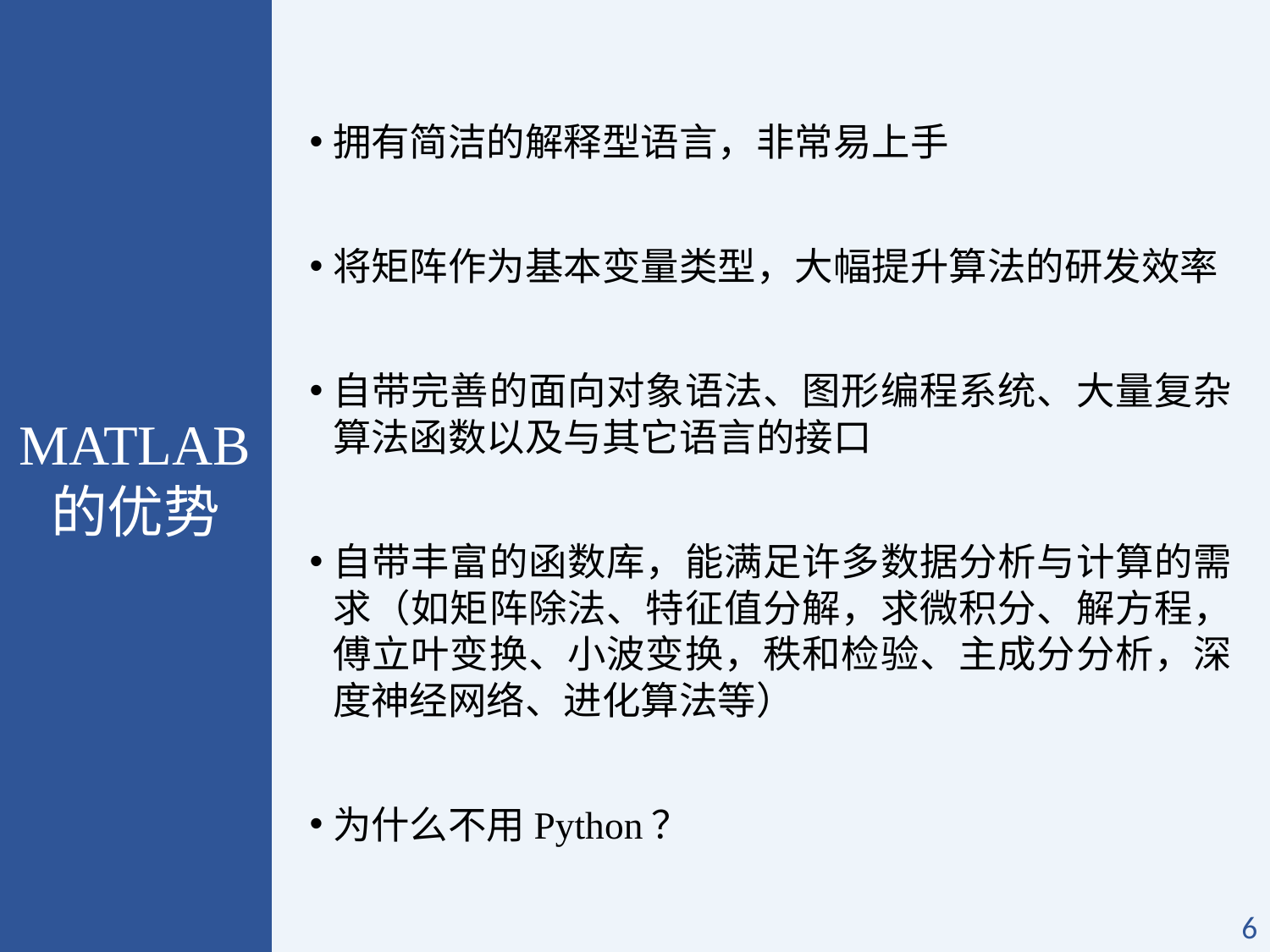

拥有简洁的解释型语言，非常易上手

将矩阵作为基本变量类型，大幅提升算法的研发效率

自带完善的面向对象语法、图形编程系统、大量复杂算法函数以及与其它语言的接口

自带丰富的函数库，能满足许多数据分析与计算的需求（如矩阵除法、特征值分解，求微积分、解方程，傅立叶变换、小波变换，秩和检验、主成分分析，深度神经网络、进化算法等）

为什么不用Python？
MATLAB的优势